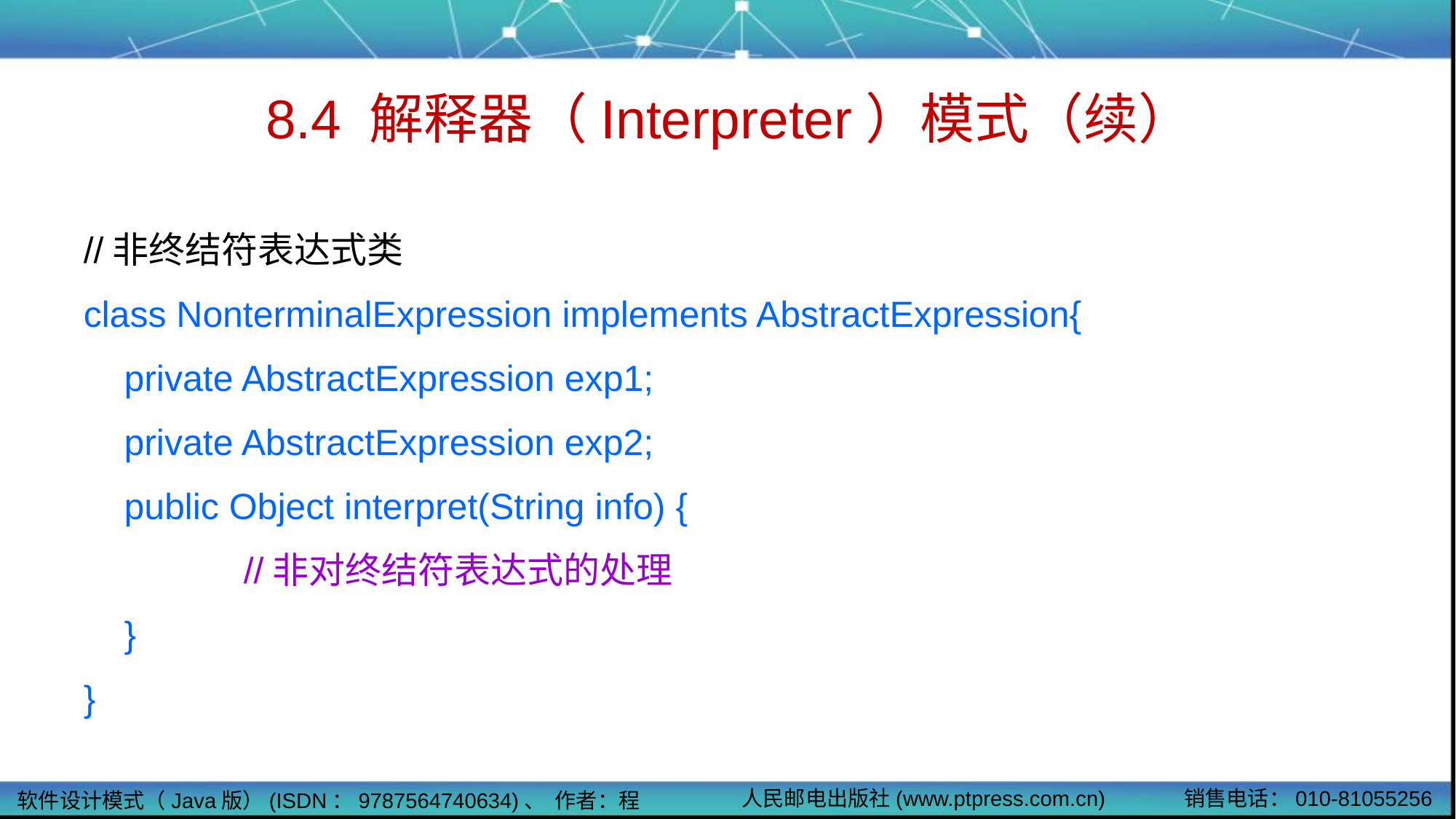

# 8.4 解释器（Interpreter）模式（续）
//非终结符表达式类
class NonterminalExpression implements AbstractExpression{
    private AbstractExpression exp1;
    private AbstractExpression exp2;
    public Object interpret(String info) {
    	     //非对终结符表达式的处理
    }
}
人民邮电出版社(www.ptpress.com.cn)
销售电话：010-81055256
软件设计模式（Java版）(ISDN：9787564740634)、  作者：程细柱